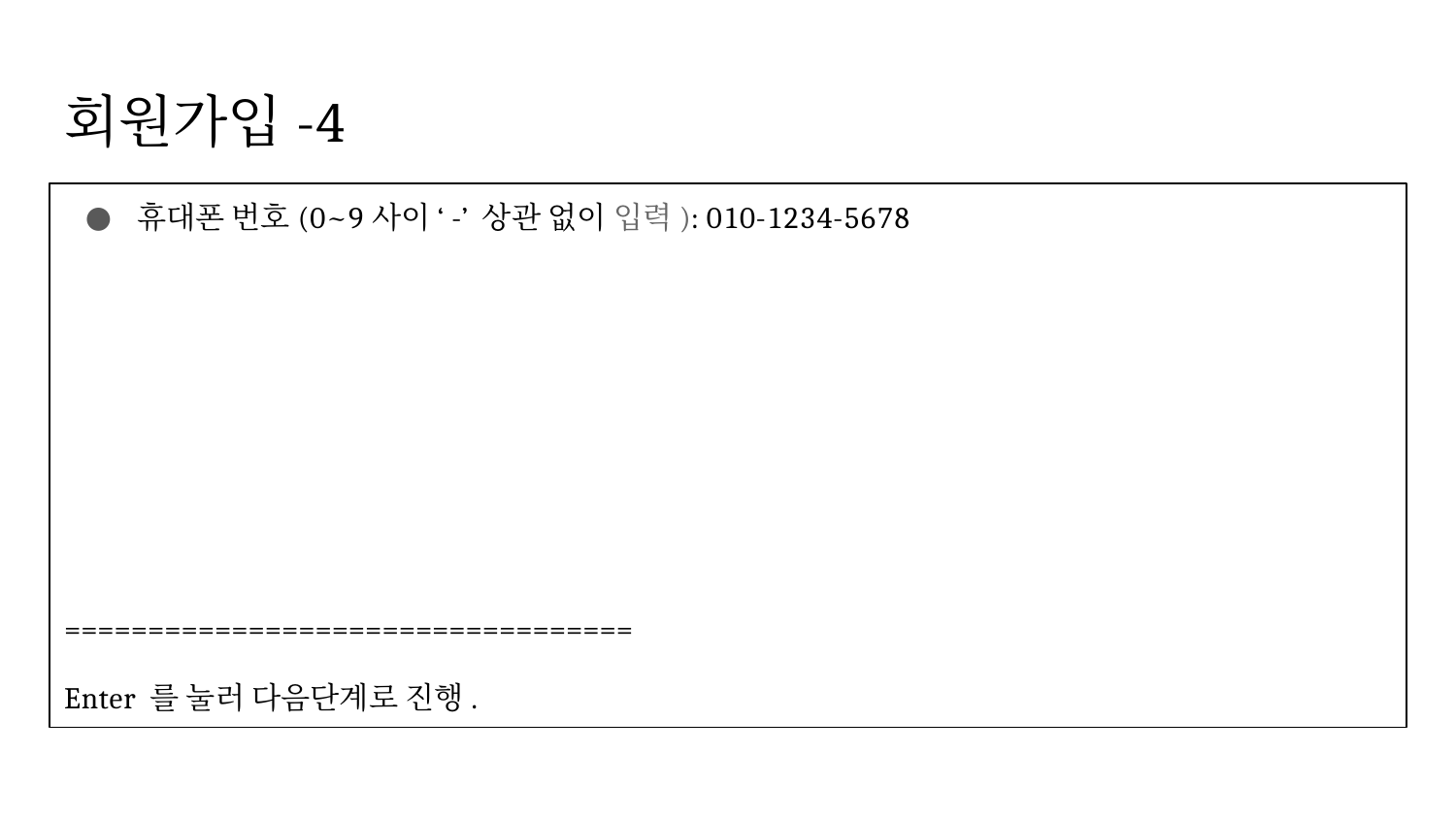

# 회원가입-4

휴대폰 번호(0~9사이 ‘-’ 상관 없이 입력): 010-1234-5678

==================================
Enter 를 눌러 다음단계로 진행.